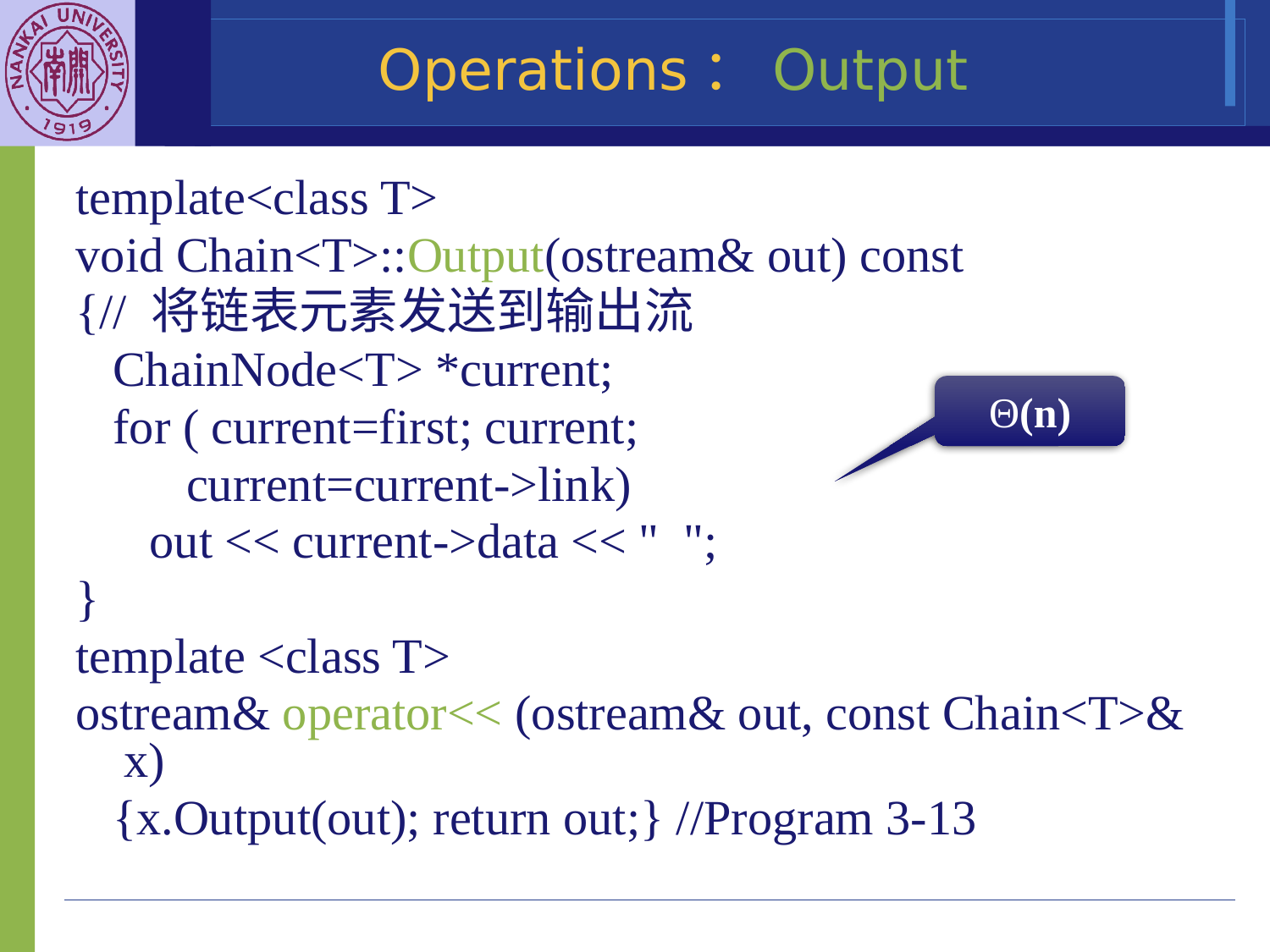

# Operations：Output
template<class T>
void Chain<T>::Output(ostream& out) const
{// 将链表元素发送到输出流
   ChainNode<T> *current;
   for ( current=first; current;
         current=current->link)
      out << current->data << "  ";
}
template <class T>
ostream& operator<< (ostream& out, const Chain<T>& x)
   {x.Output(out); return out;} //Program 3-13
Θ(n)
29